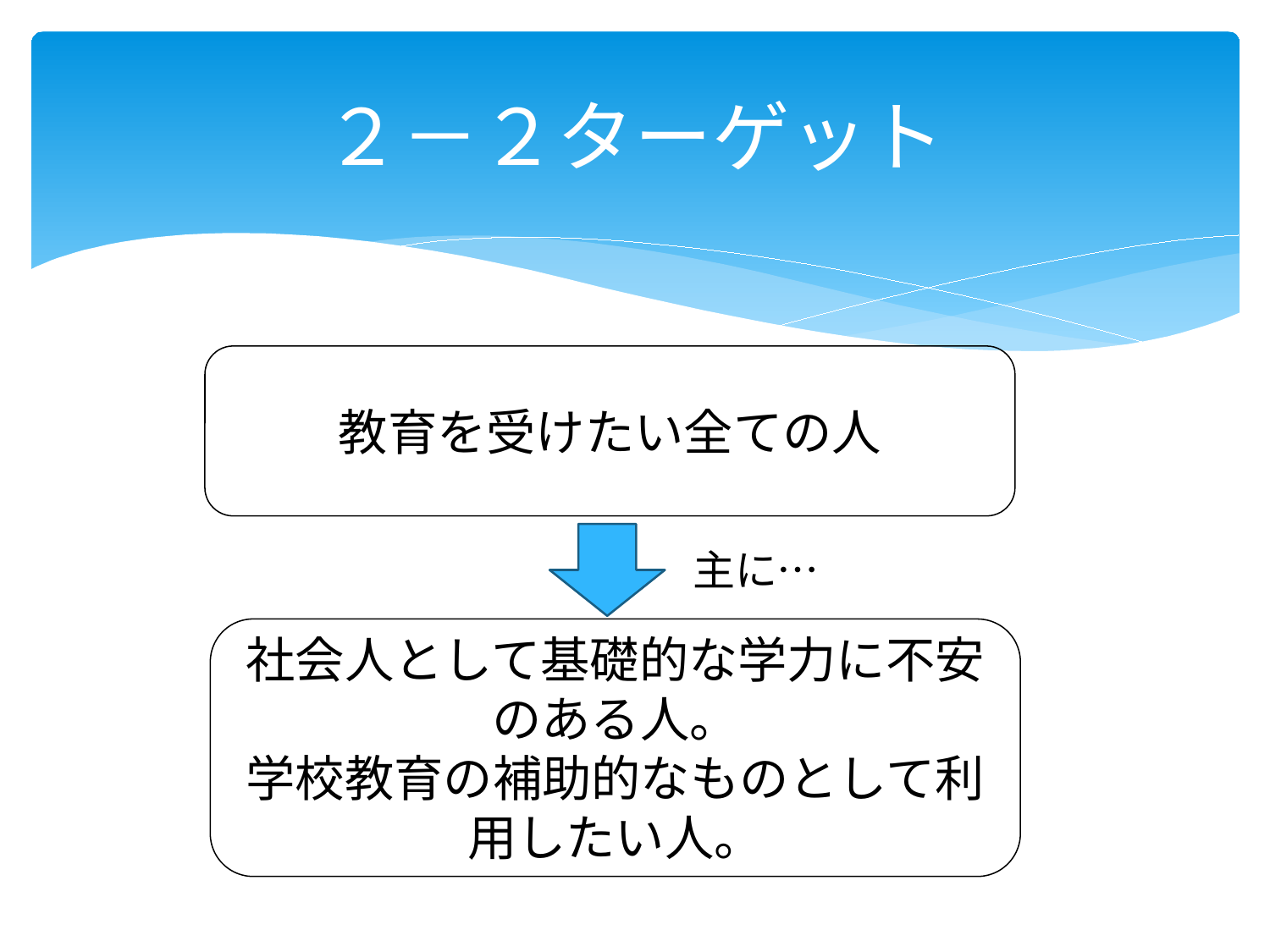

# ２－２ターゲット
教育を受けたい全ての人

主に…
社会人として基礎的な学力に不安のある人。
学校教育の補助的なものとして利用したい人。